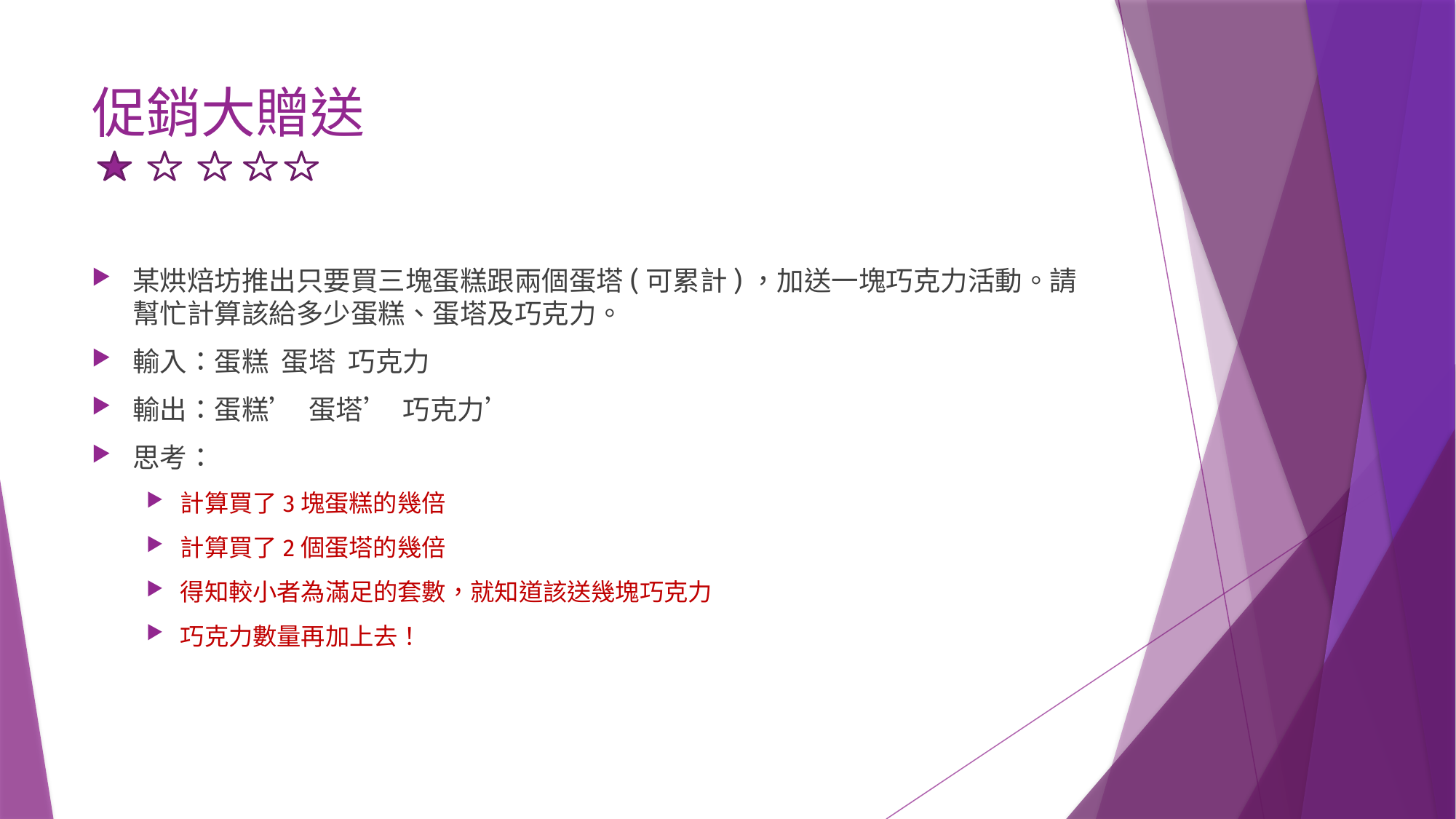

# 促銷大贈送

某烘焙坊推出只要買三塊蛋糕跟兩個蛋塔(可累計)，加送一塊巧克力活動。請幫忙計算該給多少蛋糕、蛋塔及巧克力。
輸入：蛋糕  蛋塔  巧克力
輸出：蛋糕’  蛋塔’  巧克力’
思考：
計算買了3塊蛋糕的幾倍
計算買了2個蛋塔的幾倍
得知較小者為滿足的套數，就知道該送幾塊巧克力
巧克力數量再加上去！